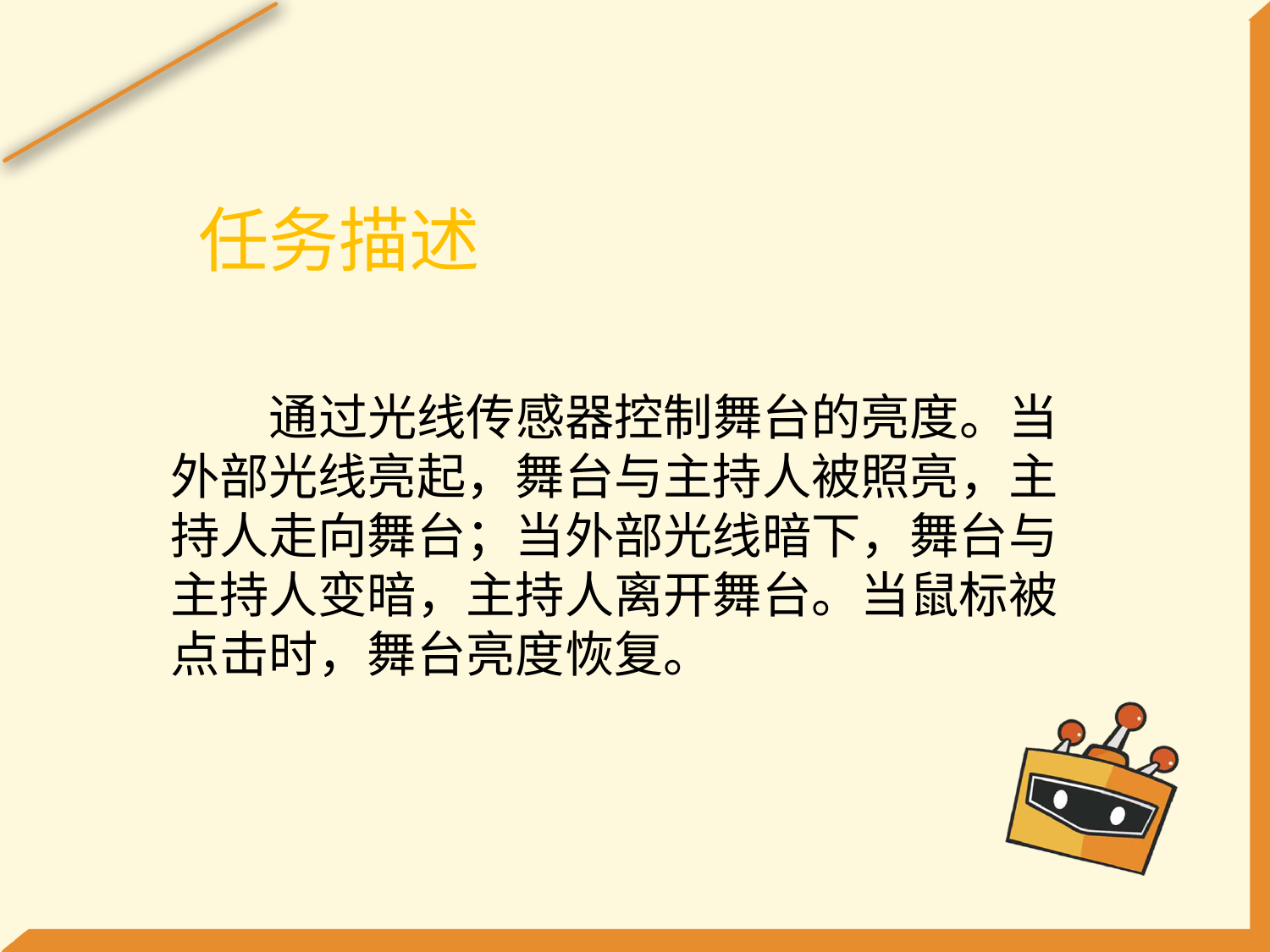

任务描述
通过光线传感器控制舞台的亮度。当外部光线亮起，舞台与主持人被照亮，主持人走向舞台；当外部光线暗下，舞台与主持人变暗，主持人离开舞台。当鼠标被点击时，舞台亮度恢复。